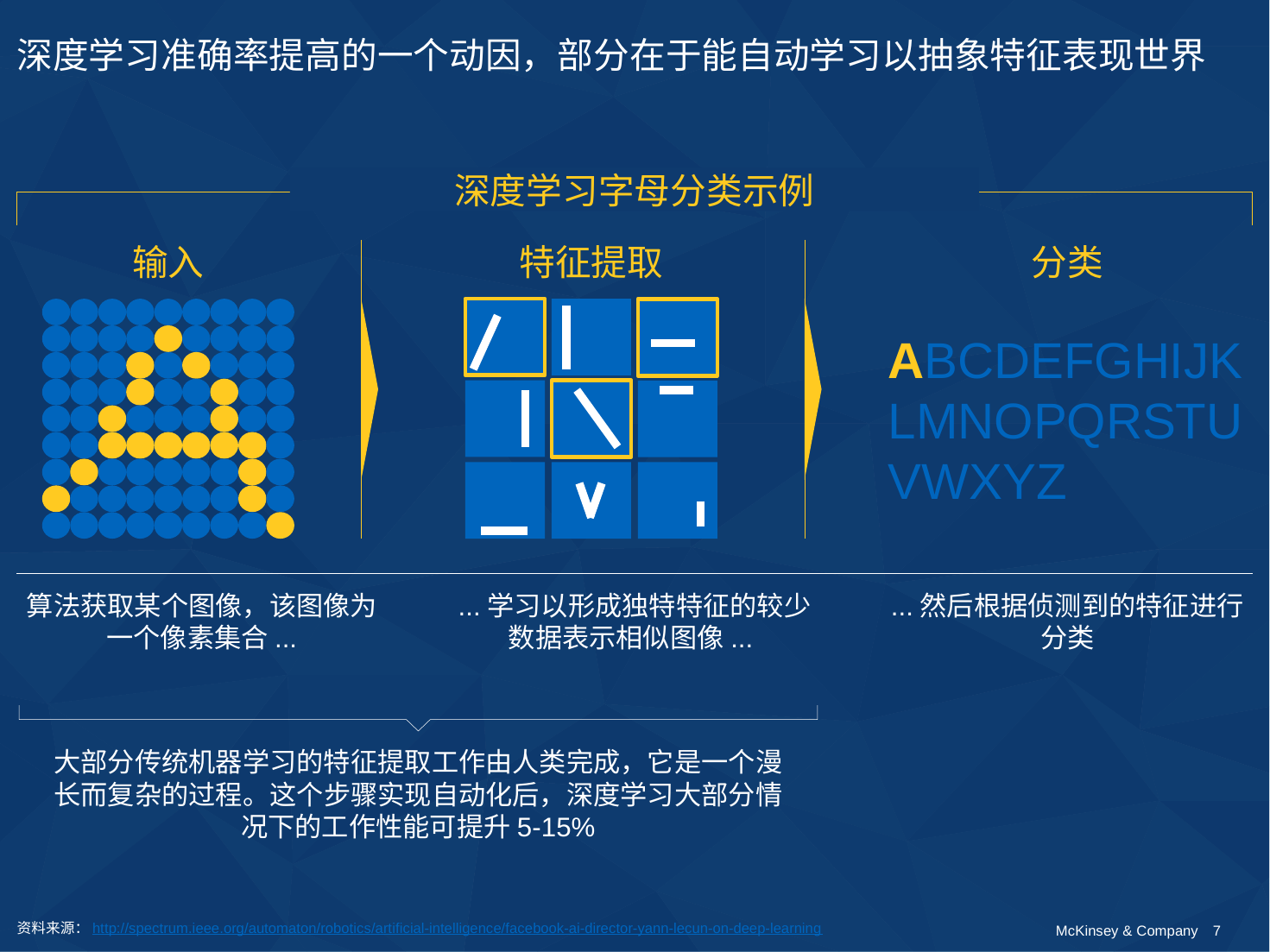

# 深度学习准确率提高的一个动因，部分在于能自动学习以抽象特征表现世界
深度学习字母分类示例

输入

特征提取

分类

ABCDEFGHIJKLMNOPQRSTUVWXYZ

算法获取某个图像，该图像为一个像素集合...
...学习以形成独特特征的较少数据表示相似图像...
...然后根据侦测到的特征进行分类
大部分传统机器学习的特征提取工作由人类完成，它是一个漫长而复杂的过程。这个步骤实现自动化后，深度学习大部分情况下的工作性能可提升5-15%
资料来源：http://spectrum.ieee.org/automaton/robotics/artificial-intelligence/facebook-ai-director-yann-lecun-on-deep-learning
McKinsey & Company
7